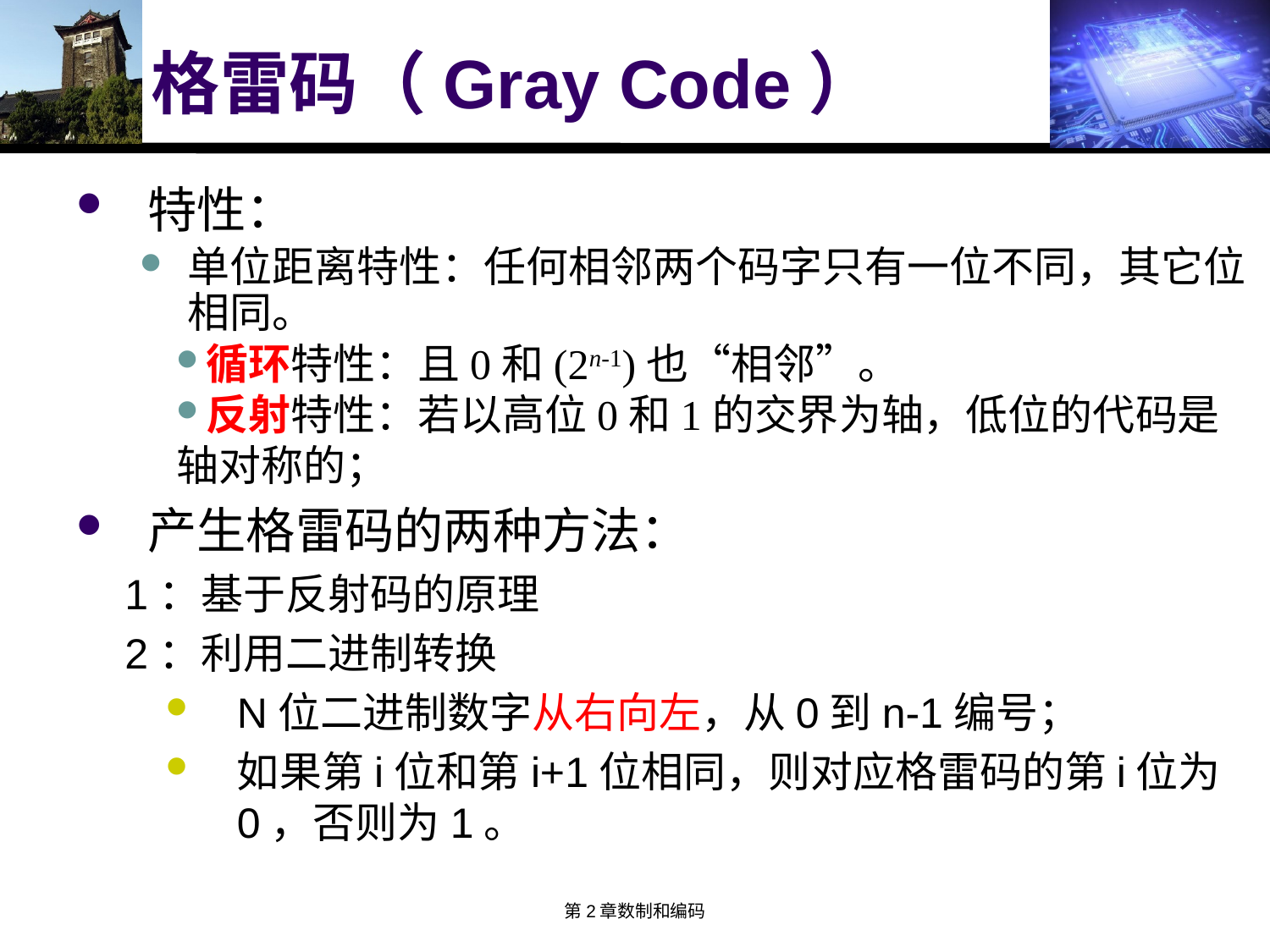

# 格雷码（Gray Code）
特性：
单位距离特性：任何相邻两个码字只有一位不同，其它位相同。
循环特性：且0和(2n-1)也“相邻”。
反射特性：若以高位0和1的交界为轴，低位的代码是轴对称的；
产生格雷码的两种方法：
1：基于反射码的原理
2：利用二进制转换
N位二进制数字从右向左，从0到n-1编号；
如果第i位和第i+1位相同，则对应格雷码的第i位为0，否则为1。

第2章数制和编码
53